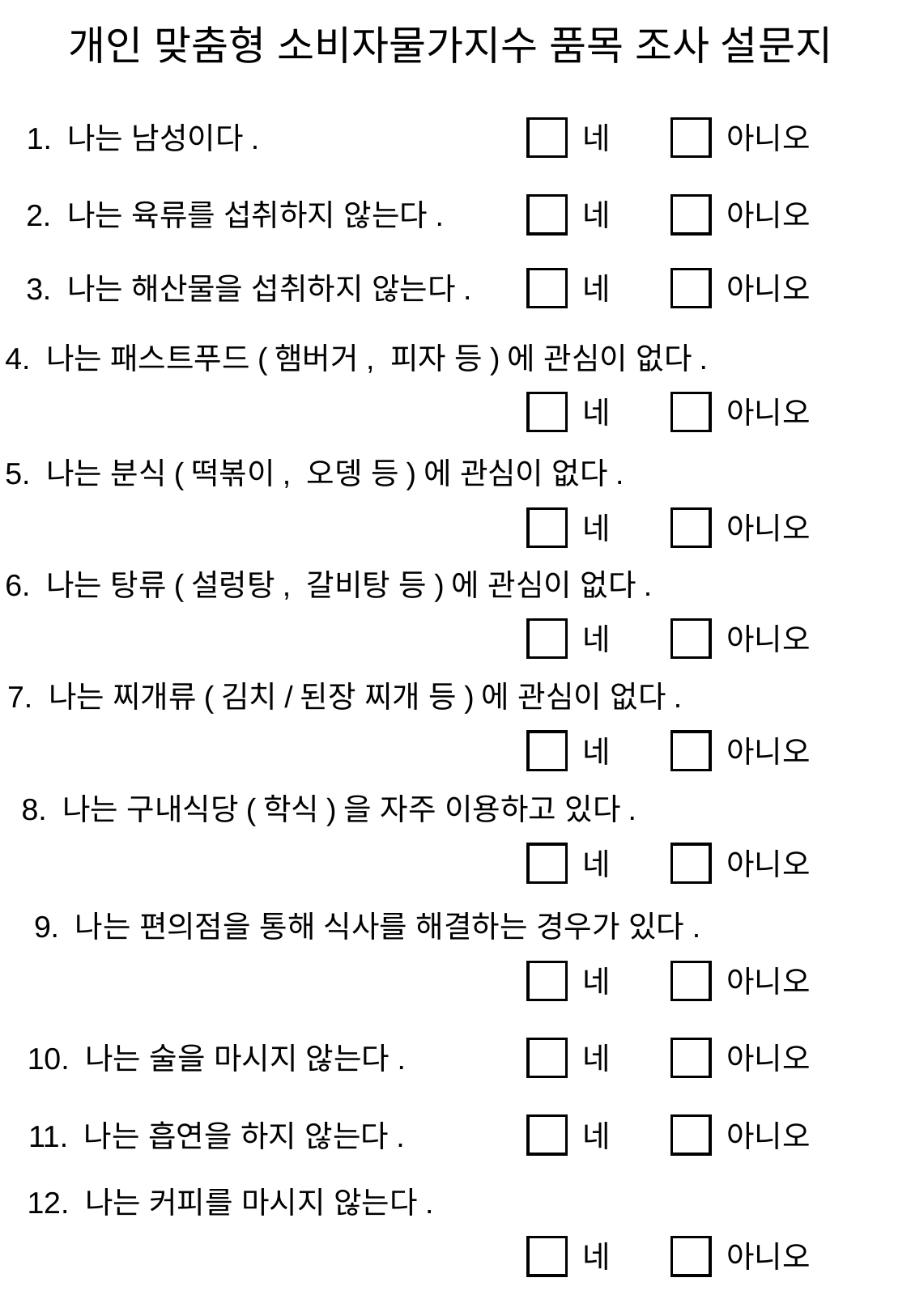

개인 맞춤형 소비자물가지수 품목 조사 설문지
1. 나는 남성이다.
네
아니오

2. 나는 육류를 섭취하지 않는다.
네
아니오

3. 나는 해산물을 섭취하지 않는다.
네
아니오

4. 나는 패스트푸드(햄버거, 피자 등)에 관심이 없다.
네
아니오

5. 나는 분식(떡볶이, 오뎅 등)에 관심이 없다.
네
아니오

6. 나는 탕류(설렁탕, 갈비탕 등)에 관심이 없다.
네
아니오

7. 나는 찌개류(김치/된장 찌개 등)에 관심이 없다.
네
아니오

8. 나는 구내식당(학식)을 자주 이용하고 있다.
네
아니오

9. 나는 편의점을 통해 식사를 해결하는 경우가 있다.
네
아니오

10. 나는 술을 마시지 않는다.
네
아니오

11. 나는 흡연을 하지 않는다.
네
아니오

12. 나는 커피를 마시지 않는다.
네
아니오